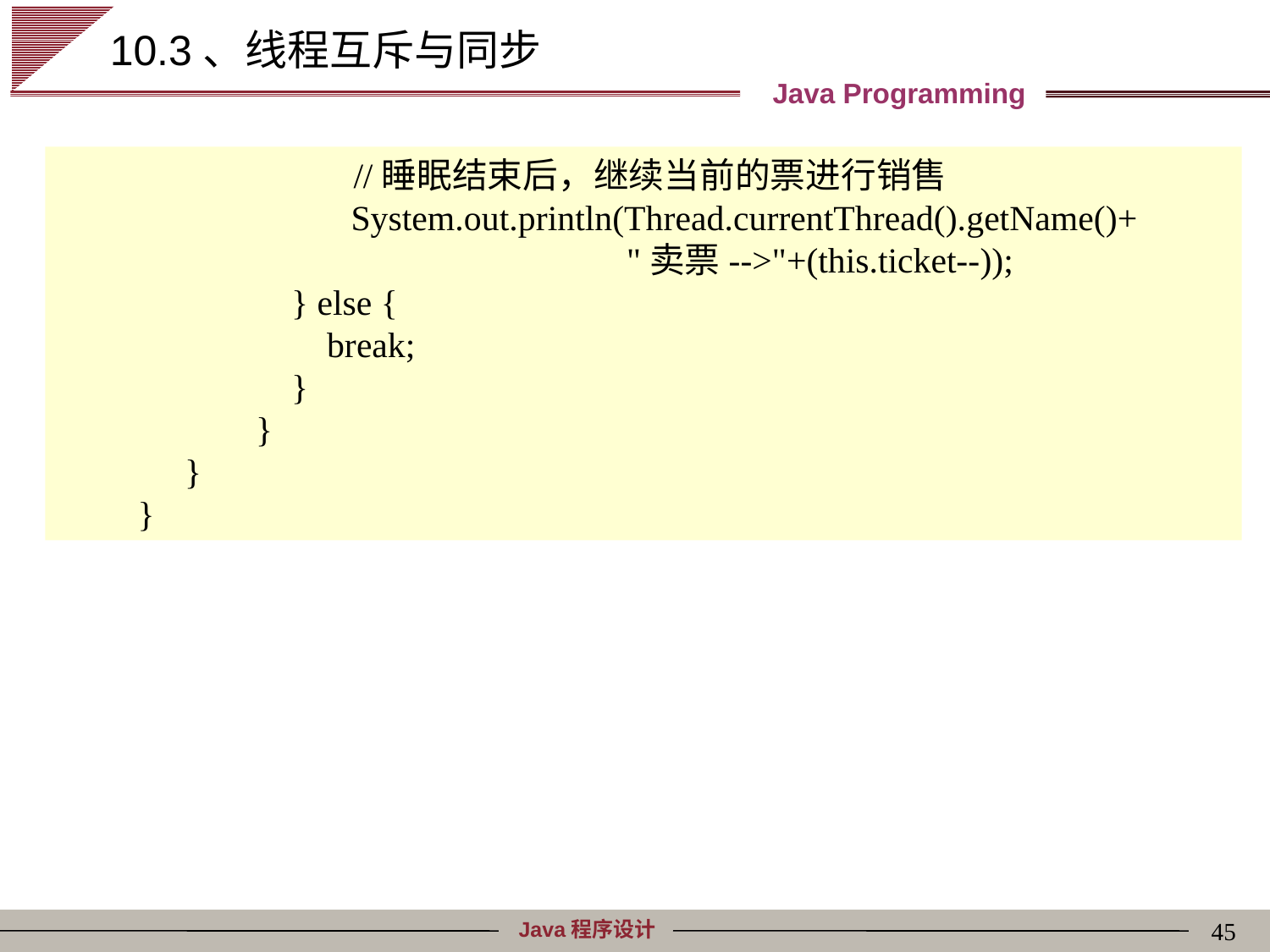

# 10.3、线程互斥与同步
	                   //睡眠结束后，继续当前的票进行销售
                                 System.out.println(Thread.currentThread().getName()+
                                                                "卖票-->"+(this.ticket--));
	            } else {
	                break;
	            }
	        }
	}
         }